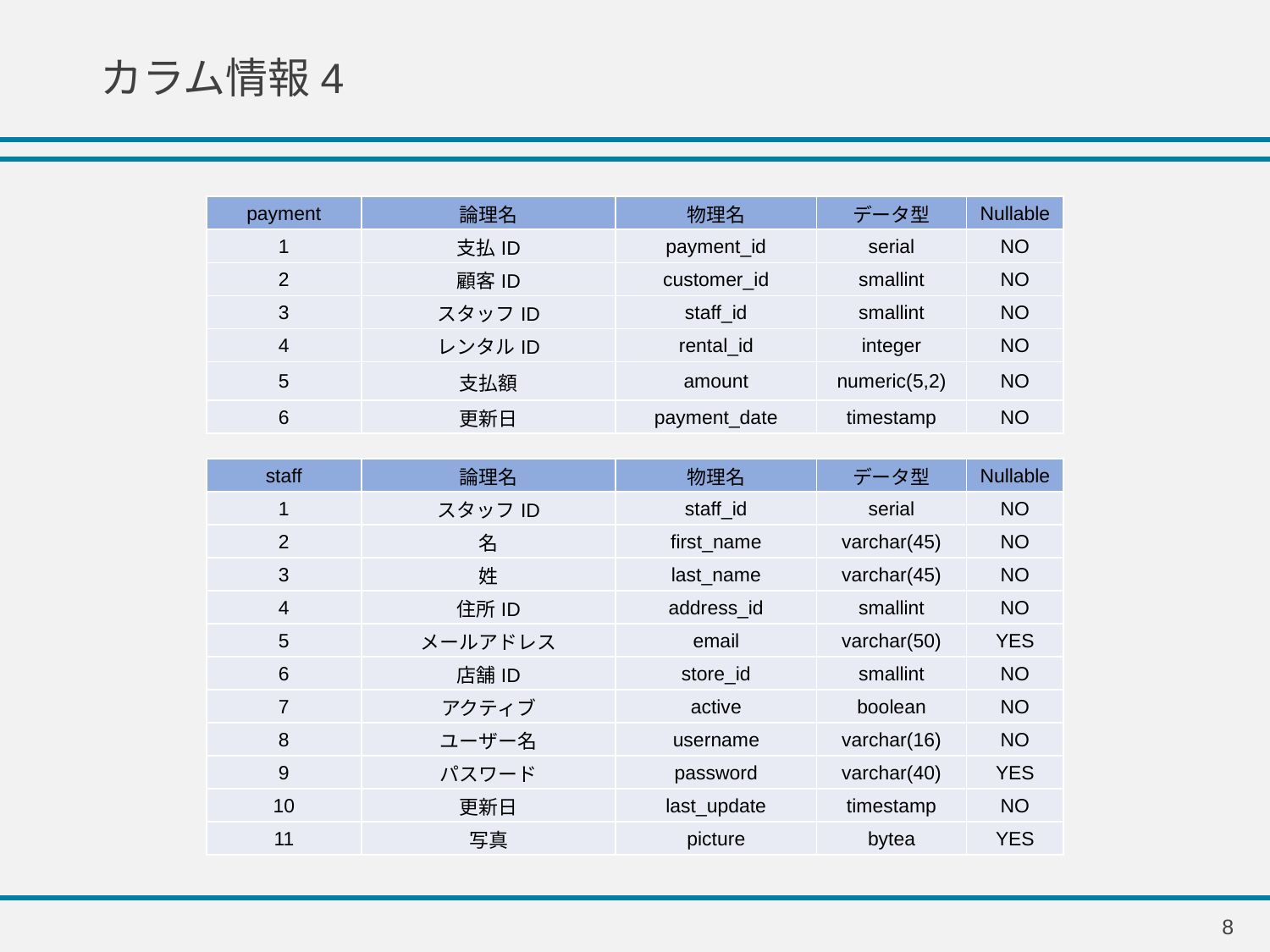

# カラム情報4
| payment | 論理名 | 物理名 | データ型 | Nullable |
| --- | --- | --- | --- | --- |
| 1 | 支払ID | payment\_id | serial | NO |
| 2 | 顧客ID | customer\_id | smallint | NO |
| 3 | スタッフID | staff\_id | smallint | NO |
| 4 | レンタルID | rental\_id | integer | NO |
| 5 | 支払額 | amount | numeric(5,2) | NO |
| 6 | 更新日 | payment\_date | timestamp | NO |
| staff | 論理名 | 物理名 | データ型 | Nullable |
| --- | --- | --- | --- | --- |
| 1 | スタッフID | staff\_id | serial | NO |
| 2 | 名 | first\_name | varchar(45) | NO |
| 3 | 姓 | last\_name | varchar(45) | NO |
| 4 | 住所ID | address\_id | smallint | NO |
| 5 | メールアドレス | email | varchar(50) | YES |
| 6 | 店舗ID | store\_id | smallint | NO |
| 7 | アクティブ | active | boolean | NO |
| 8 | ユーザー名 | username | varchar(16) | NO |
| 9 | パスワード | password | varchar(40) | YES |
| 10 | 更新日 | last\_update | timestamp | NO |
| 11 | 写真 | picture | bytea | YES |
8